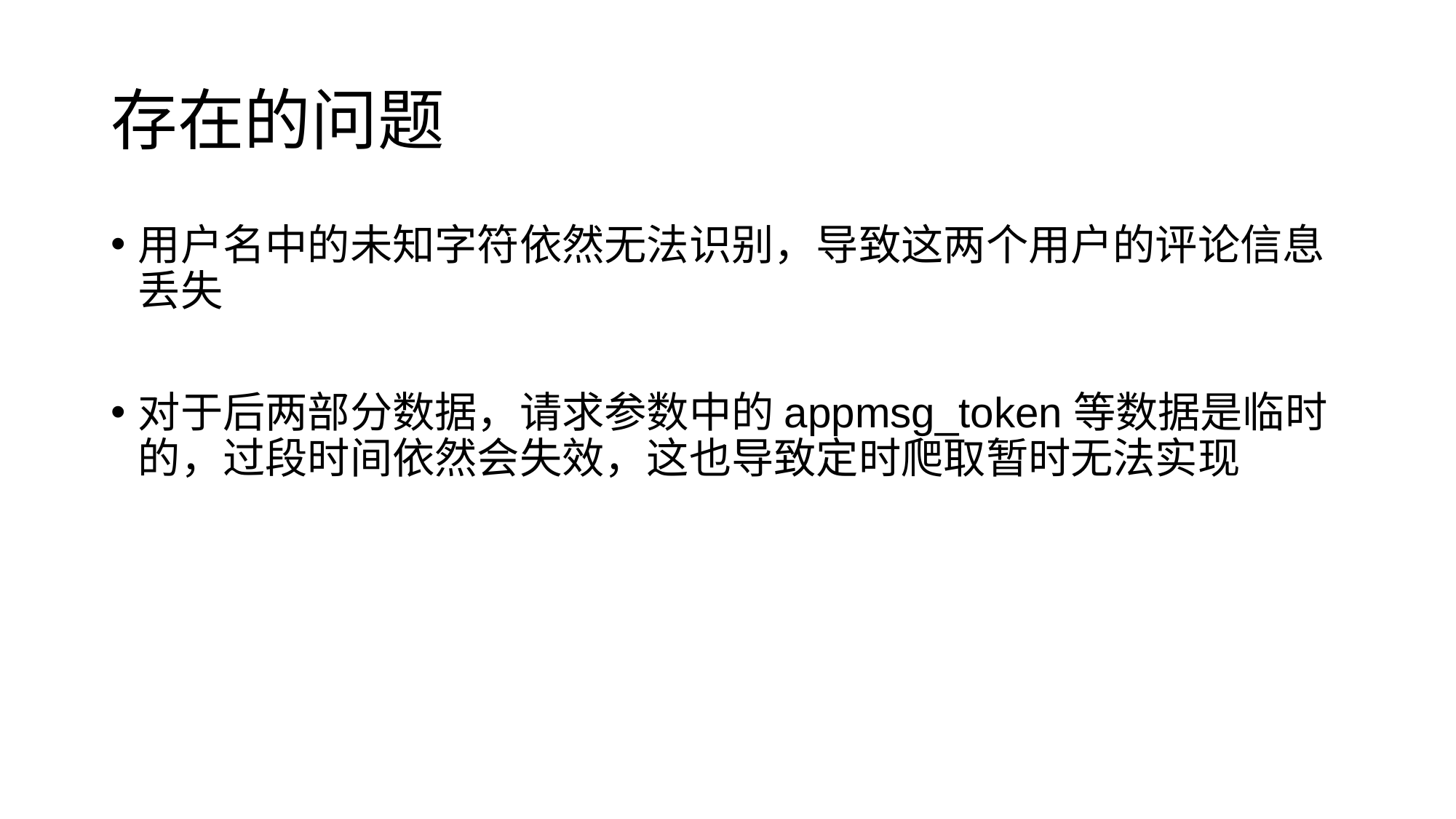

# 存在的问题
用户名中的未知字符依然无法识别，导致这两个用户的评论信息丢失

对于后两部分数据，请求参数中的appmsg_token等数据是临时的，过段时间依然会失效，这也导致定时爬取暂时无法实现